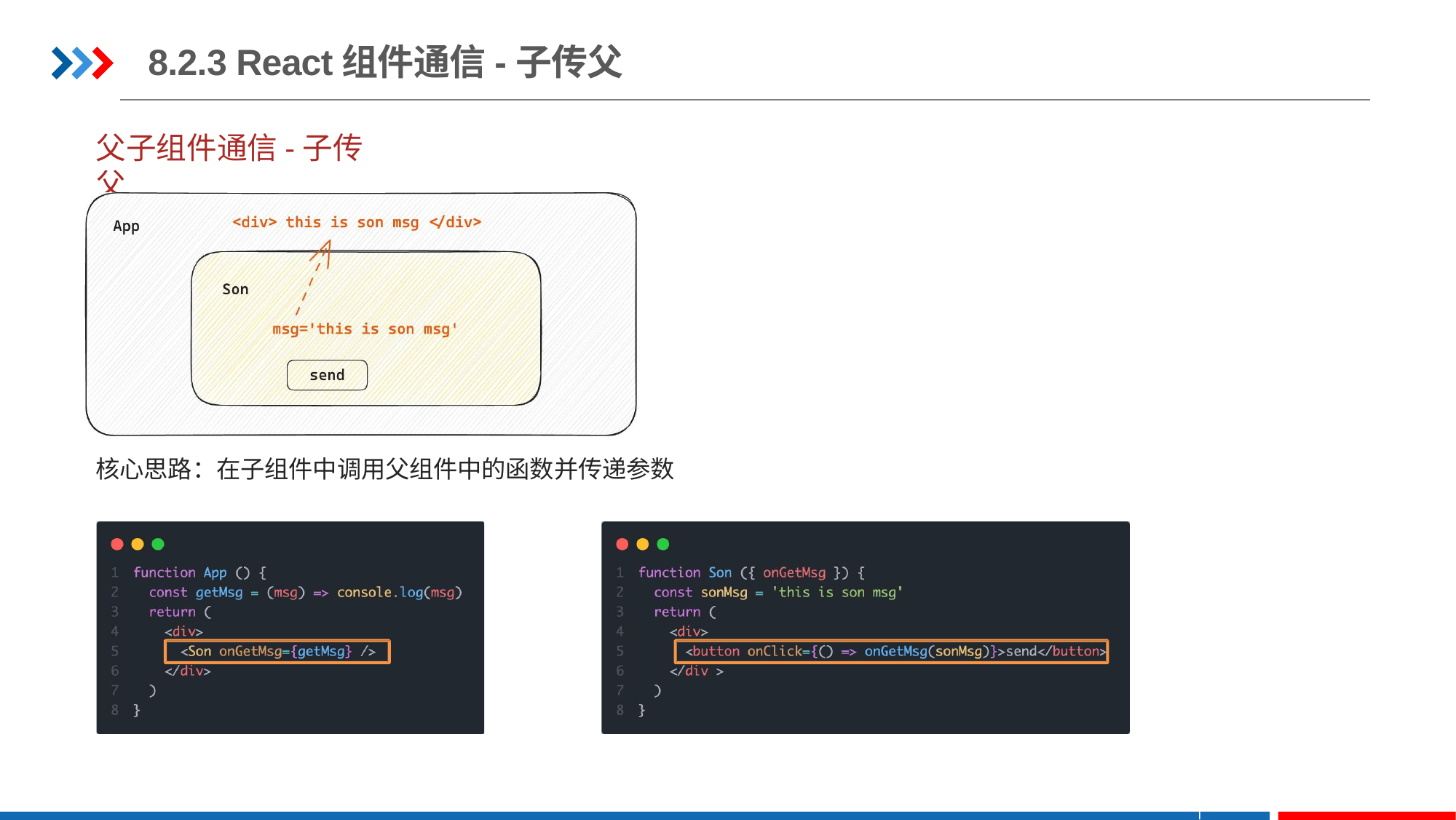

8.2.3 React组件通信-子传父
父子组件通信-子传父

核心思路：在子组件中调用父组件中的函数并传递参数